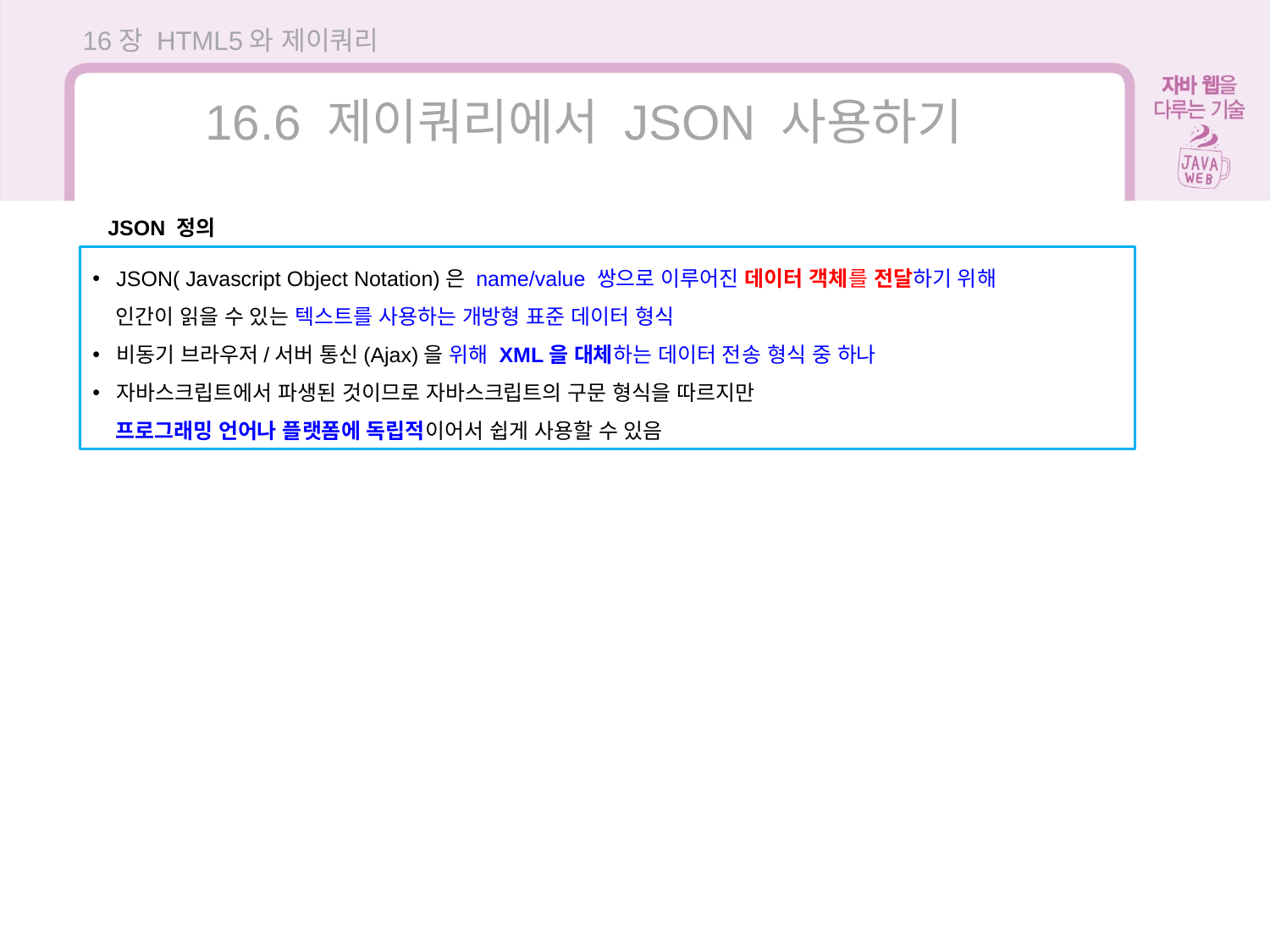

16장 HTML5와 제이쿼리
16.6 제이쿼리에서 JSON 사용하기
JSON 정의
JSON( Javascript Object Notation)은 name/value 쌍으로 이루어진 데이터 객체를 전달하기 위해
   인간이 읽을 수 있는 텍스트를 사용하는 개방형 표준 데이터 형식
비동기 브라우저/서버 통신(Ajax)을 위해 XML을 대체하는 데이터 전송 형식 중 하나
자바스크립트에서 파생된 것이므로 자바스크립트의 구문 형식을 따르지만
   프로그래밍 언어나 플랫폼에 독립적이어서 쉽게 사용할 수 있음